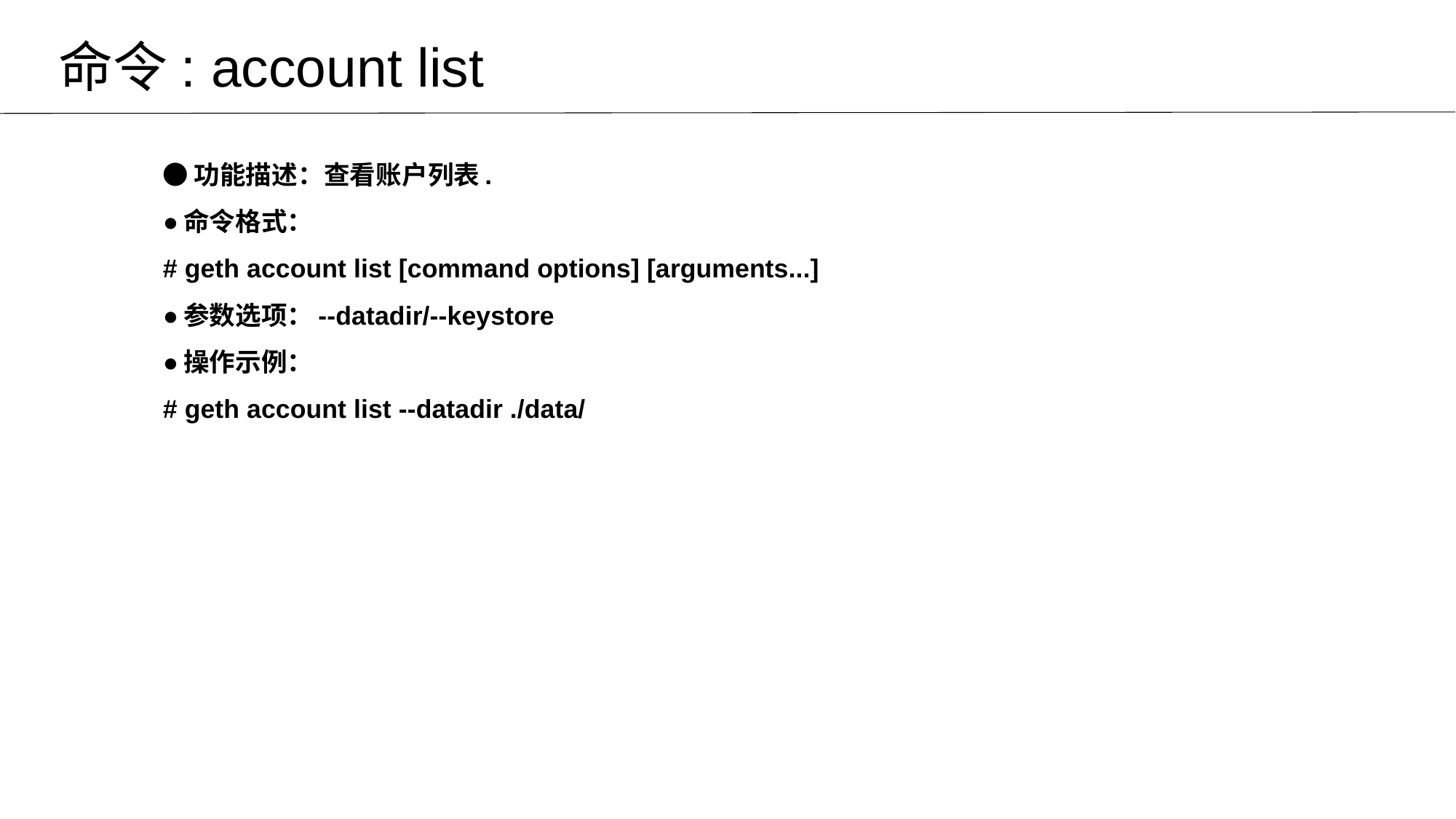

命令: account list
# ●功能描述：查看账户列表. ●命令格式： # geth account list [command options] [arguments...] ●参数选项：--datadir/--keystore ●操作示例： # geth account list --datadir ./data/